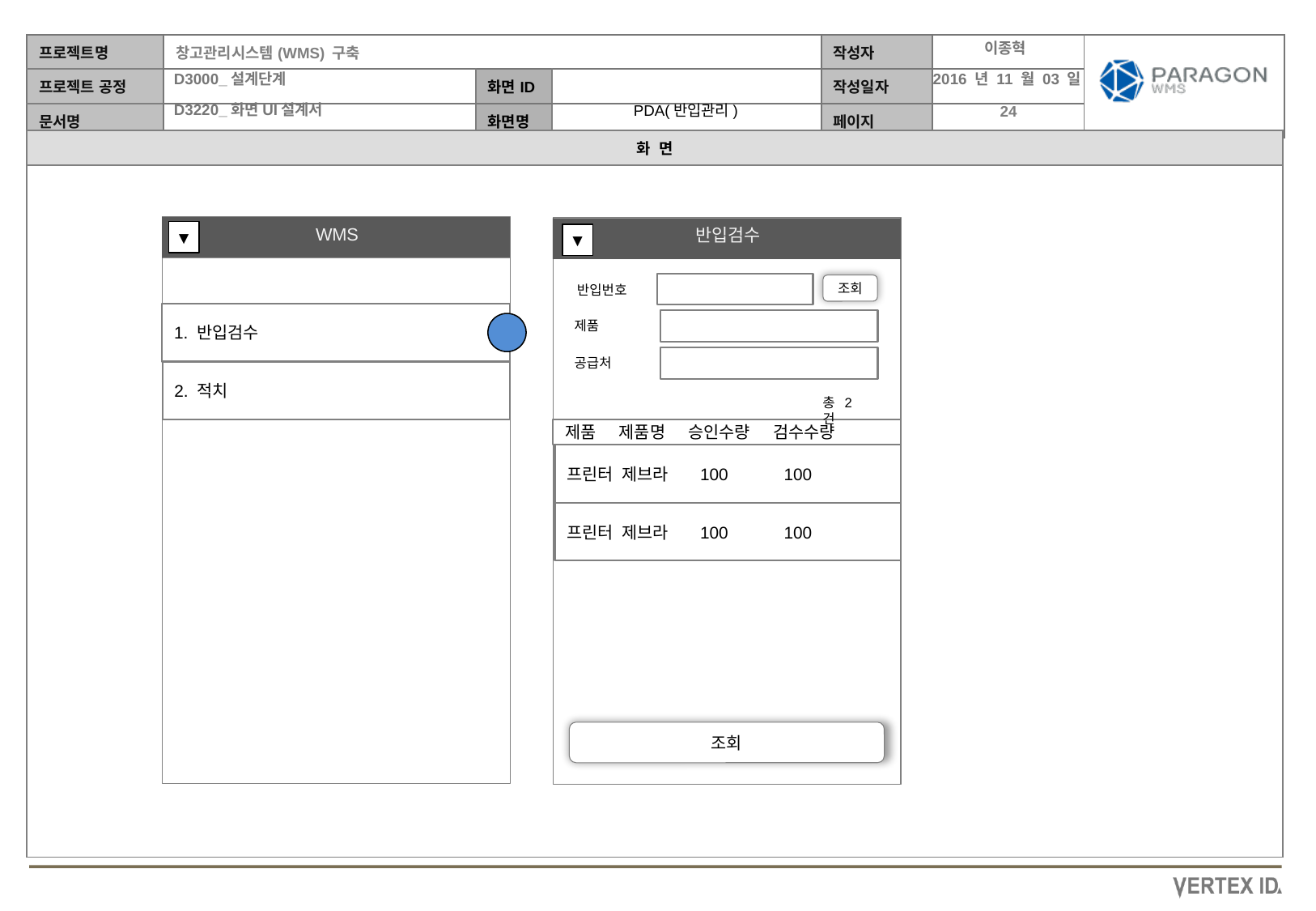

이종혁
2016 년 11 월 03 일
PDA(반입관리)

WMS

반입검수
▼
▼

조회
반입번호
1. 반입검수

제품

공급처
2. 적치
총2건
제품     제품명     승인수량     검수수량
프린터  제브라      100            100
프린터  제브라      100            100
조회